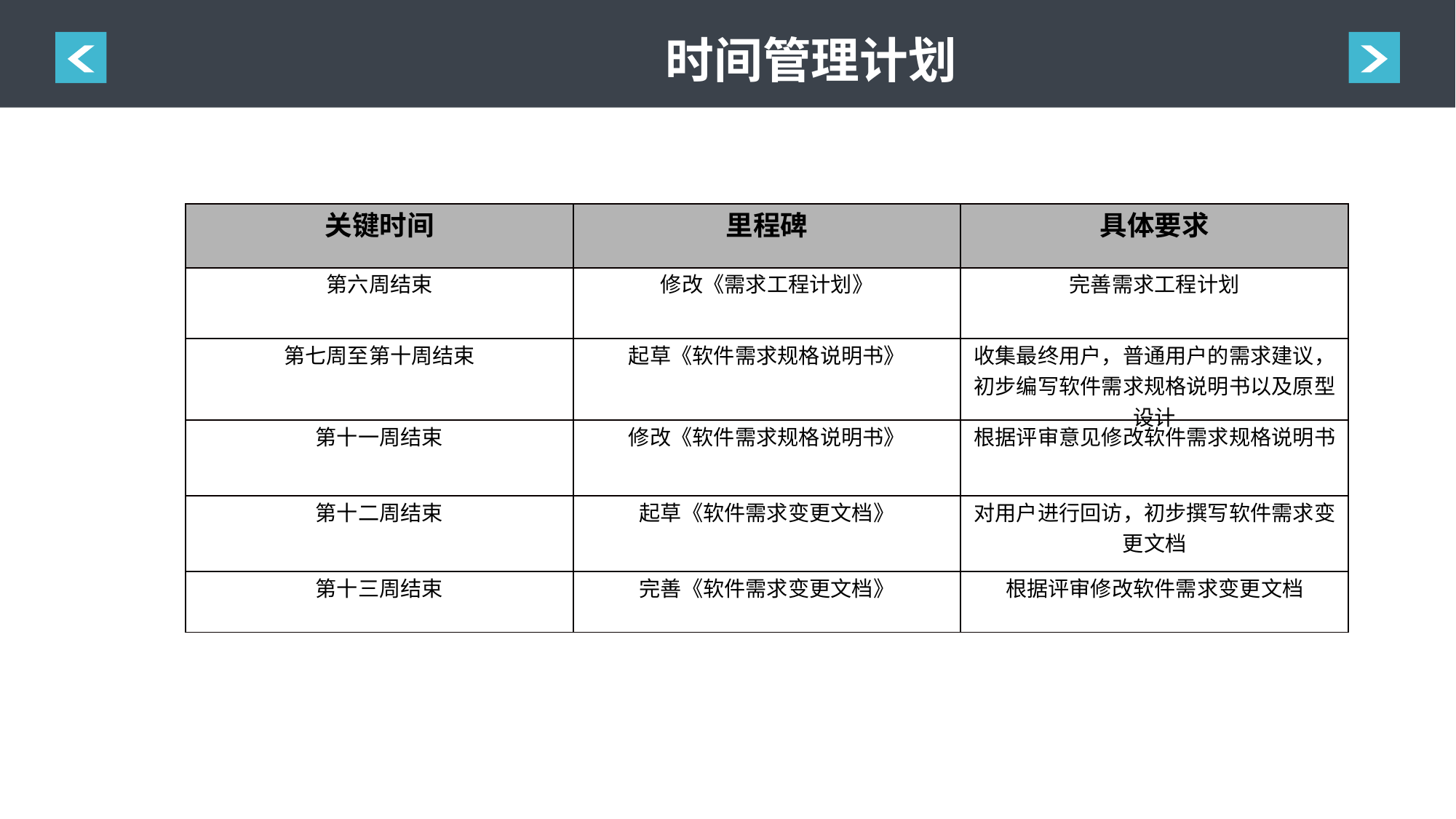

时间管理计划

| 关键时间 | 里程碑 | 具体要求 |
| --- | --- | --- |
| 第六周结束 | 修改《需求工程计划》 | 完善需求工程计划 |
| 第七周至第十周结束 | 起草《软件需求规格说明书》 | 收集最终用户，普通用户的需求建议，初步编写软件需求规格说明书以及原型设计 |
| 第十一周结束 | 修改《软件需求规格说明书》 | 根据评审意见修改软件需求规格说明书 |
| 第十二周结束 | 起草《软件需求变更文档》 | 对用户进行回访，初步撰写软件需求变更文档 |
| 第十三周结束 | 完善《软件需求变更文档》 | 根据评审修改软件需求变更文档 |